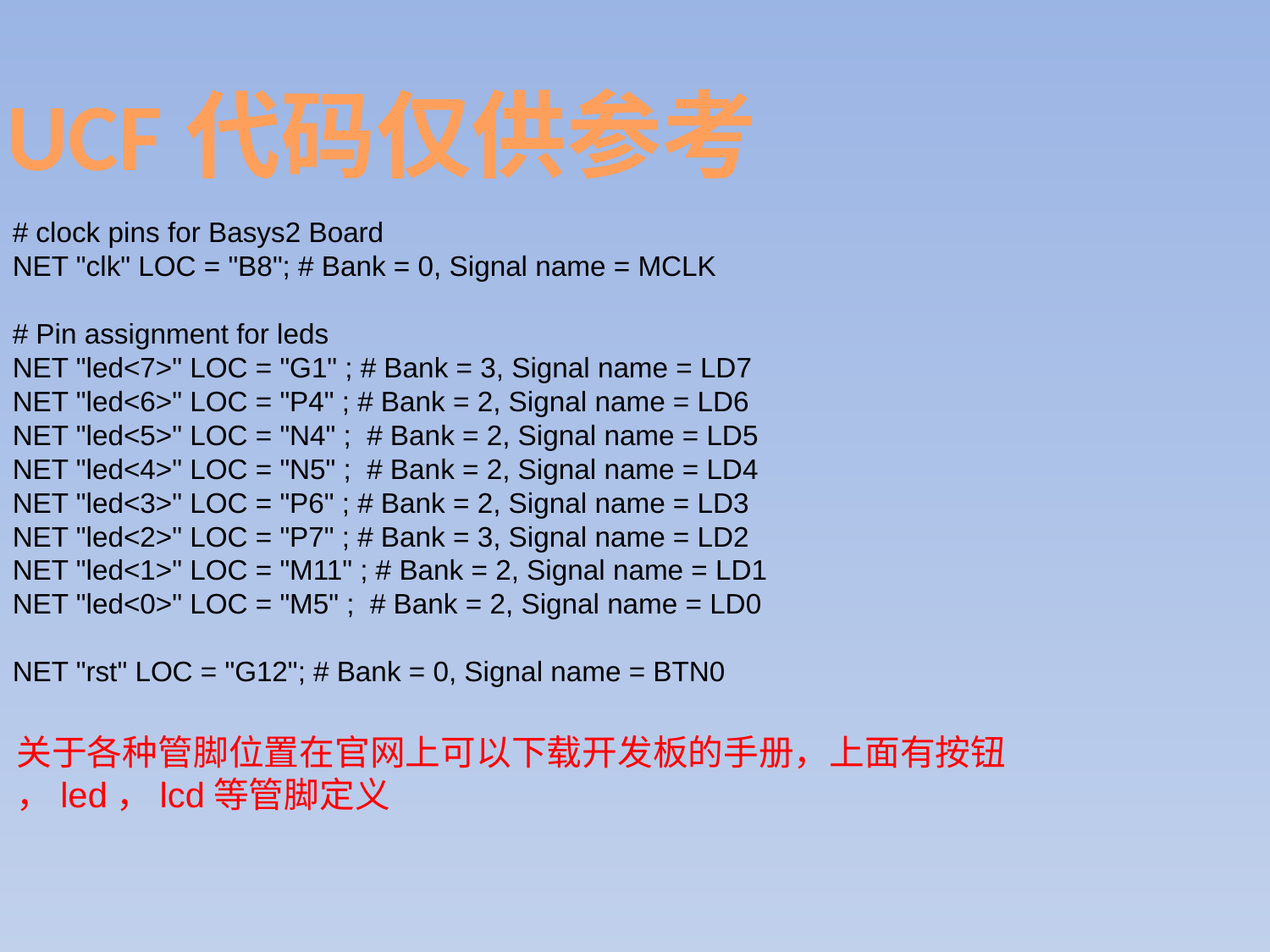

UCF代码仅供参考
# clock pins for Basys2 Board
NET "clk" LOC = "B8"; # Bank = 0, Signal name = MCLK

# Pin assignment for leds
NET "led<7>" LOC = "G1" ; # Bank = 3, Signal name = LD7
NET "led<6>" LOC = "P4" ; # Bank = 2, Signal name = LD6
NET "led<5>" LOC = "N4" ;  # Bank = 2, Signal name = LD5
NET "led<4>" LOC = "N5" ;  # Bank = 2, Signal name = LD4
NET "led<3>" LOC = "P6" ; # Bank = 2, Signal name = LD3
NET "led<2>" LOC = "P7" ; # Bank = 3, Signal name = LD2
NET "led<1>" LOC = "M11" ; # Bank = 2, Signal name = LD1
NET "led<0>" LOC = "M5" ;  # Bank = 2, Signal name = LD0

NET "rst" LOC = "G12"; # Bank = 0, Signal name = BTN0
关于各种管脚位置在官网上可以下载开发板的手册，上面有按钮
，led，lcd等管脚定义